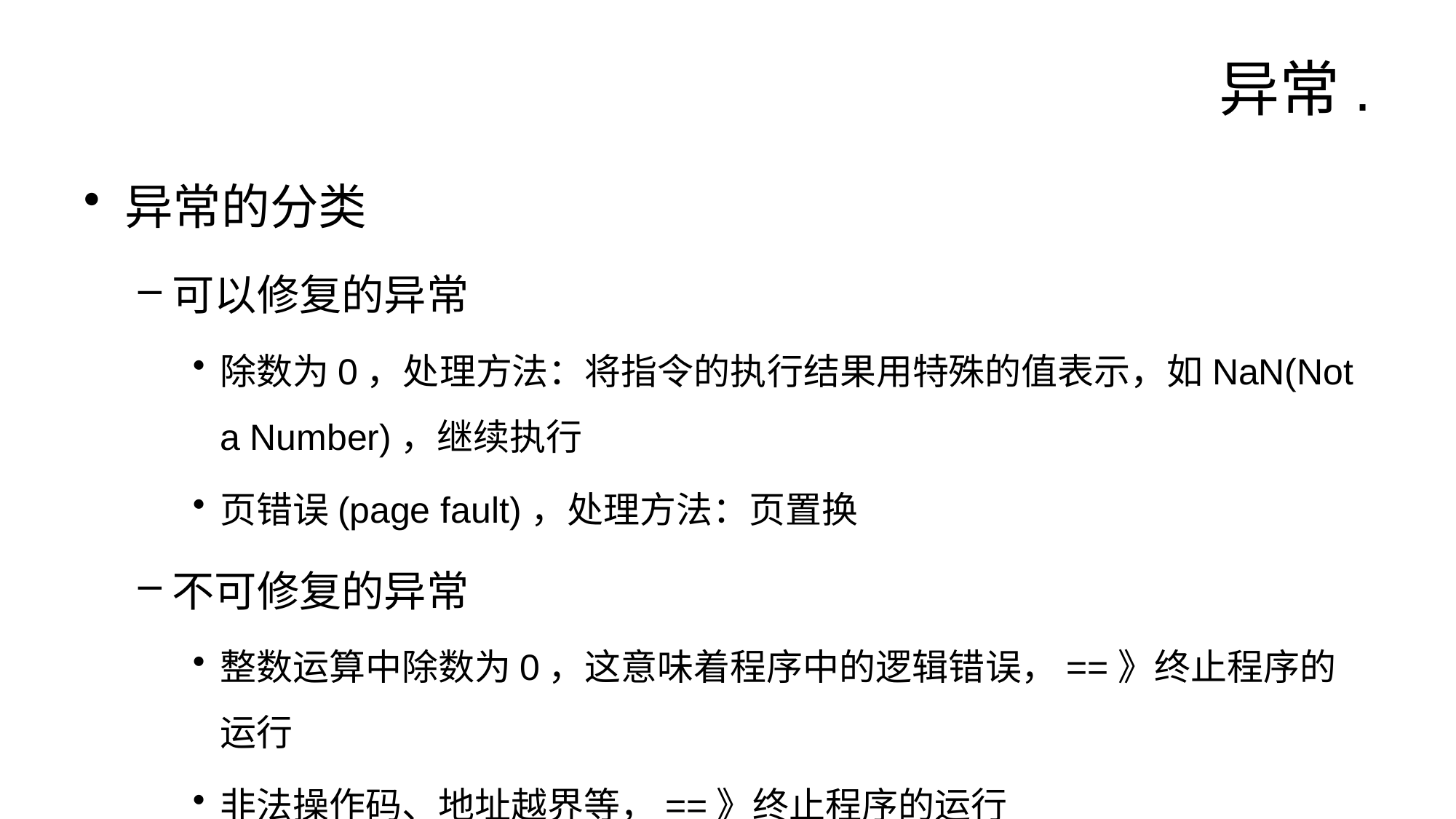

# 异常.
异常的分类
可以修复的异常
除数为0，处理方法：将指令的执行结果用特殊的值表示，如NaN(Not a Number)，继续执行
页错误(page fault)，处理方法：页置换
不可修复的异常
整数运算中除数为0，这意味着程序中的逻辑错误，==》终止程序的运行
非法操作码、地址越界等，==》终止程序的运行